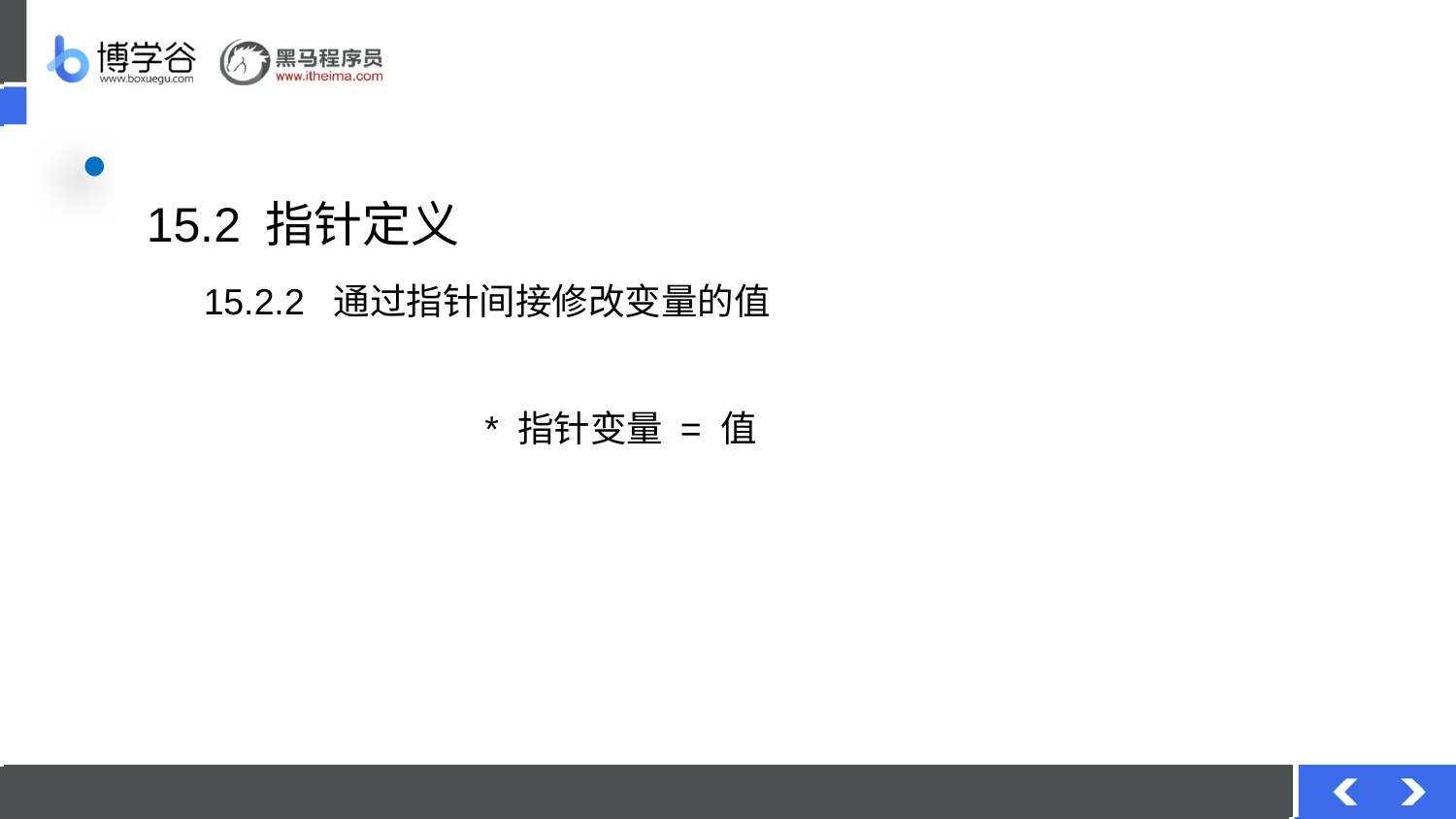

# 15.2 指针定义
15.2.2  通过指针间接修改变量的值

* 指针变量 = 值